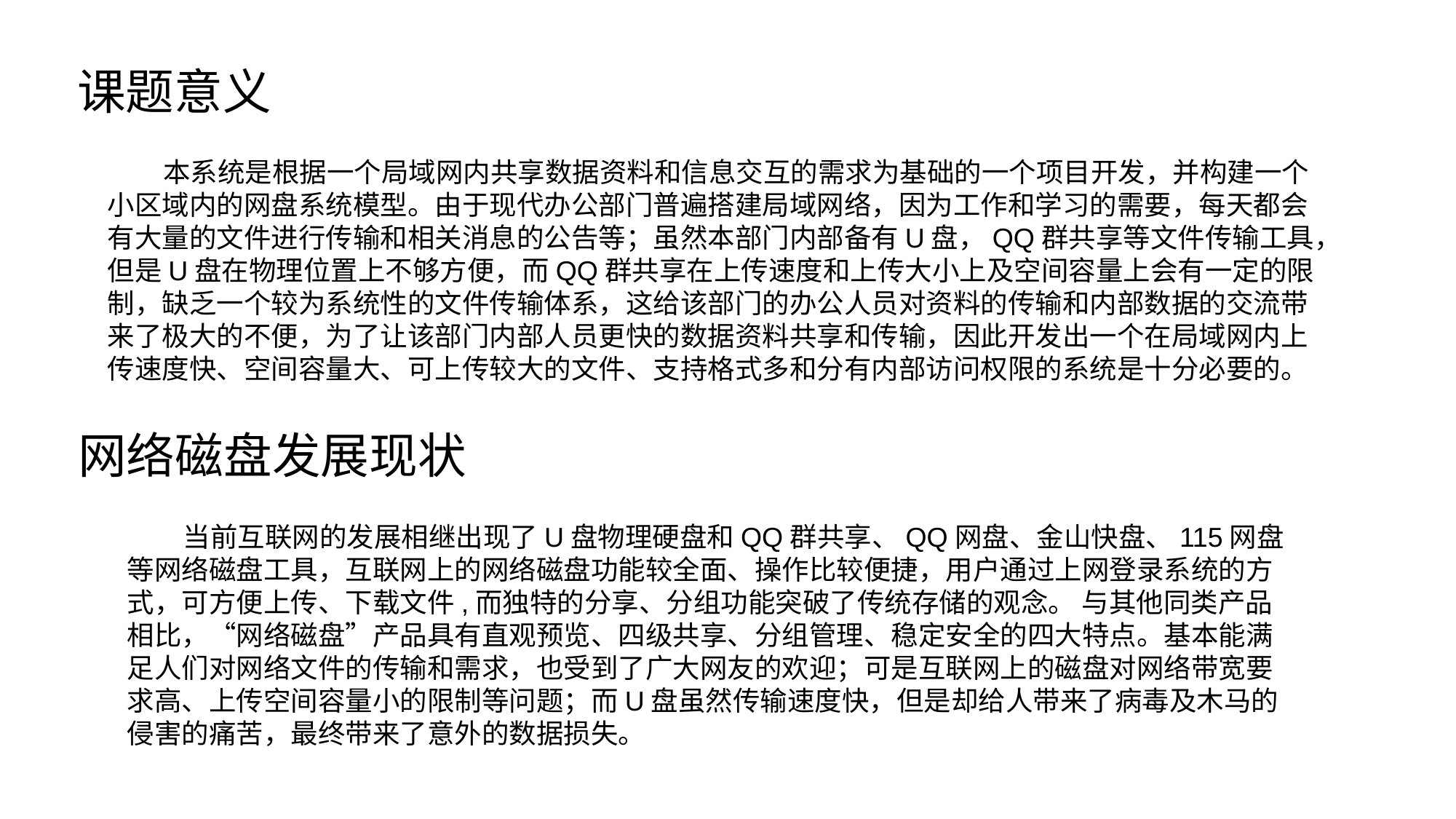

课题意义
        本系统是根据一个局域网内共享数据资料和信息交互的需求为基础的一个项目开发，并构建一个小区域内的网盘系统模型。由于现代办公部门普遍搭建局域网络，因为工作和学习的需要，每天都会有大量的文件进行传输和相关消息的公告等；虽然本部门内部备有U盘，QQ群共享等文件传输工具，但是U盘在物理位置上不够方便，而QQ群共享在上传速度和上传大小上及空间容量上会有一定的限制，缺乏一个较为系统性的文件传输体系，这给该部门的办公人员对资料的传输和内部数据的交流带来了极大的不便，为了让该部门内部人员更快的数据资料共享和传输，因此开发出一个在局域网内上传速度快、空间容量大、可上传较大的文件、支持格式多和分有内部访问权限的系统是十分必要的。

网络磁盘发展现状
        当前互联网的发展相继出现了U盘物理硬盘和QQ群共享、QQ网盘、金山快盘、115网盘等网络磁盘工具，互联网上的网络磁盘功能较全面、操作比较便捷，用户通过上网登录系统的方式，可方便上传、下载文件,而独特的分享、分组功能突破了传统存储的观念。 与其他同类产品相比，“网络磁盘”产品具有直观预览、四级共享、分组管理、稳定安全的四大特点。基本能满足人们对网络文件的传输和需求，也受到了广大网友的欢迎；可是互联网上的磁盘对网络带宽要求高、上传空间容量小的限制等问题；而U盘虽然传输速度快，但是却给人带来了病毒及木马的侵害的痛苦，最终带来了意外的数据损失。